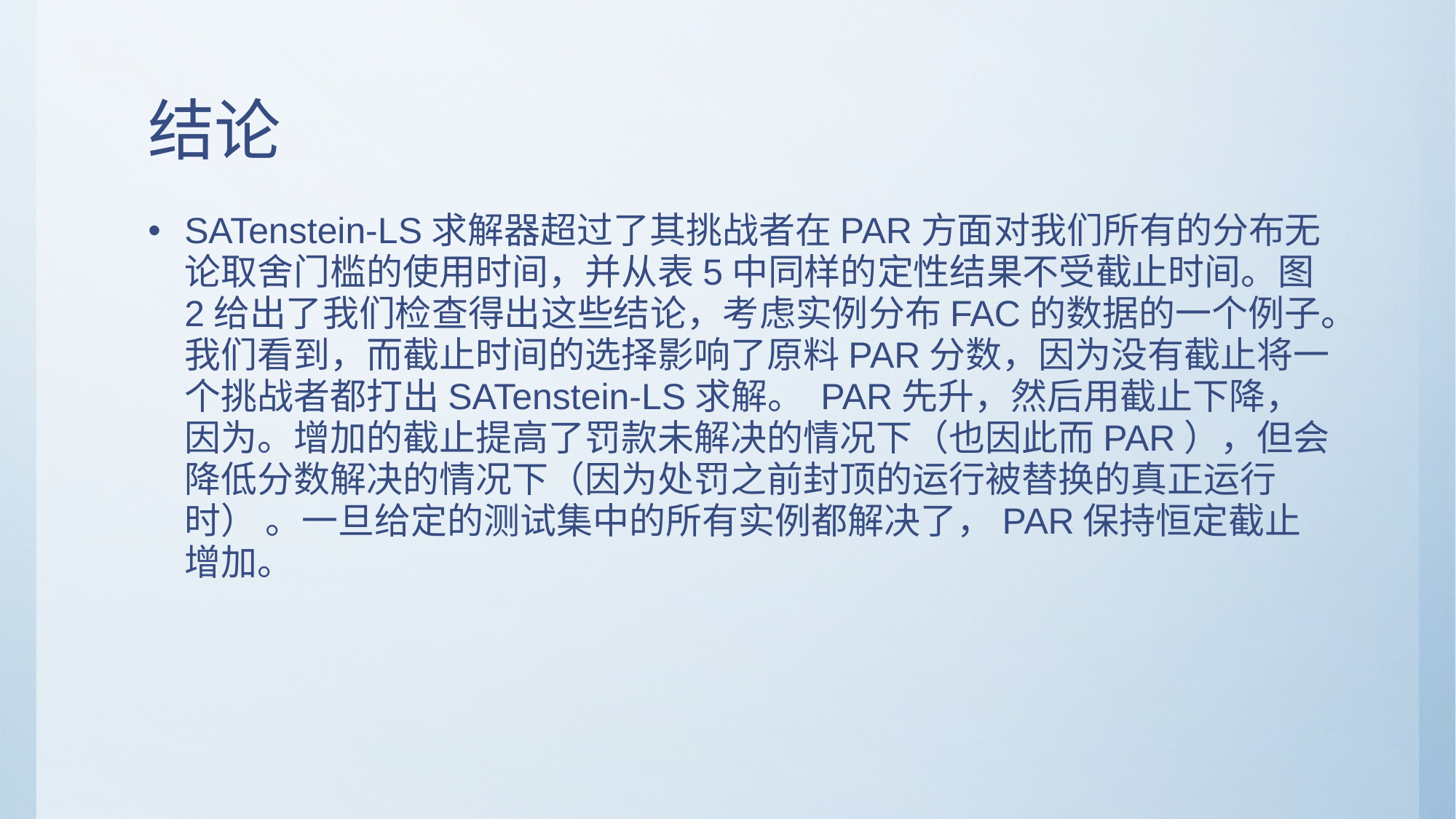

# 结论
SATenstein-LS求解器超过了其挑战者在PAR方面对我们所有的分布无论取舍门槛的使用时间，并从表5中同样的定性结果不受截止时间。图2给出了我们检查得出这些结论，考虑实例分布FAC的数据的一个例子。我们看到，而截止时间的选择影响了原料PAR分数，因为没有截止将一个挑战者都打出SATenstein-LS求解。 PAR先升，然后用截止下降，因为。增加的截止提高了罚款未解决的情况下（也因此而PAR），但会降低分数解决的情况下（因为处罚之前封顶的运行被替换的真正运行时） 。一旦给定的测试集中的所有实例都解决了，PAR保持恒定截止增加。